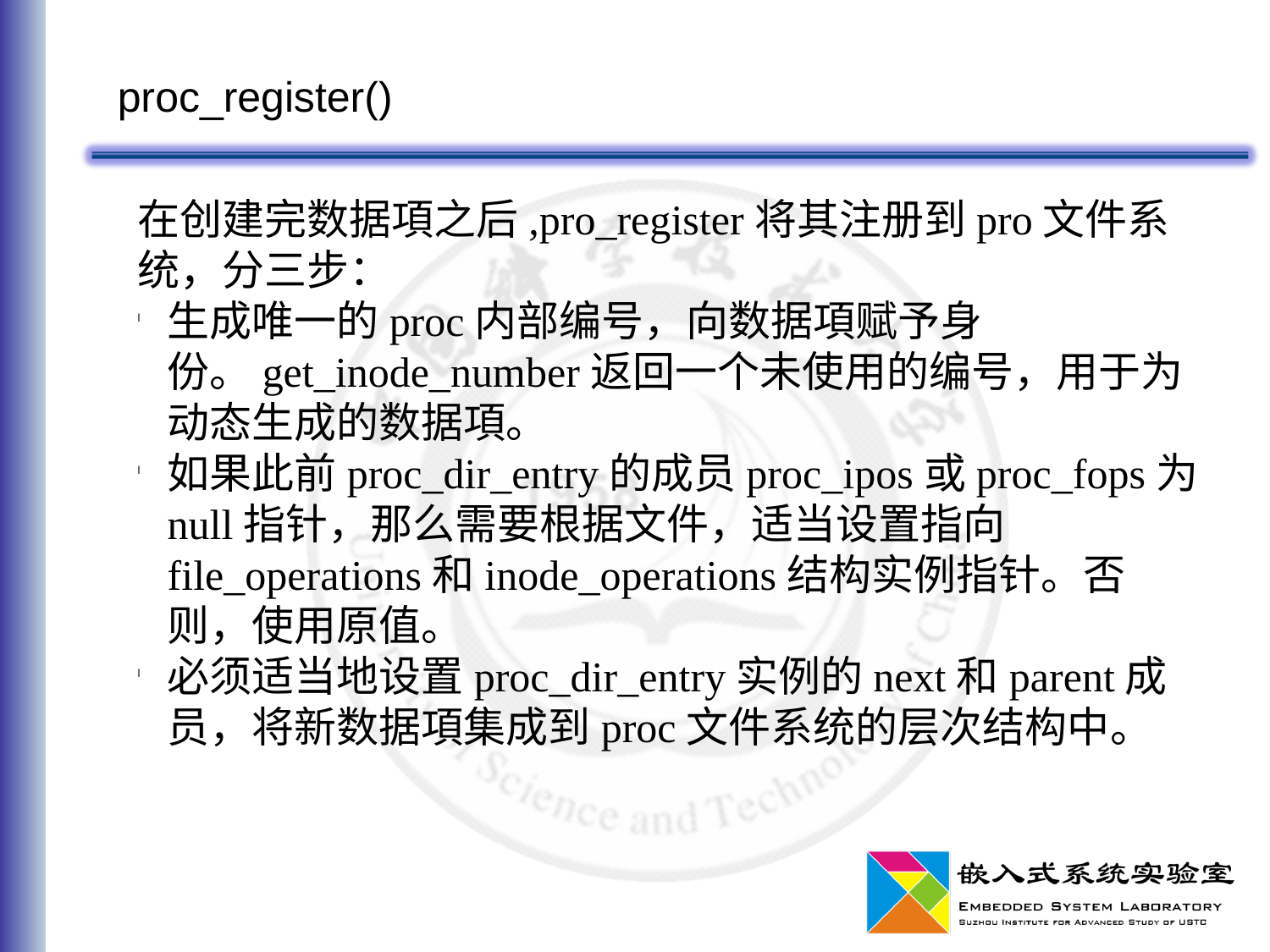

proc_register()
在创建完数据項之后,pro_register将其注册到pro文件系统，分三步：
生成唯一的proc内部编号，向数据項赋予身份。get_inode_number返回一个未使用的编号，用于为动态生成的数据項。
如果此前proc_dir_entry的成员proc_ipos或proc_fops为null指针，那么需要根据文件，适当设置指向file_operations和inode_operations结构实例指针。否则，使用原值。
必须适当地设置proc_dir_entry实例的next和parent成员，将新数据項集成到proc文件系统的层次结构中。